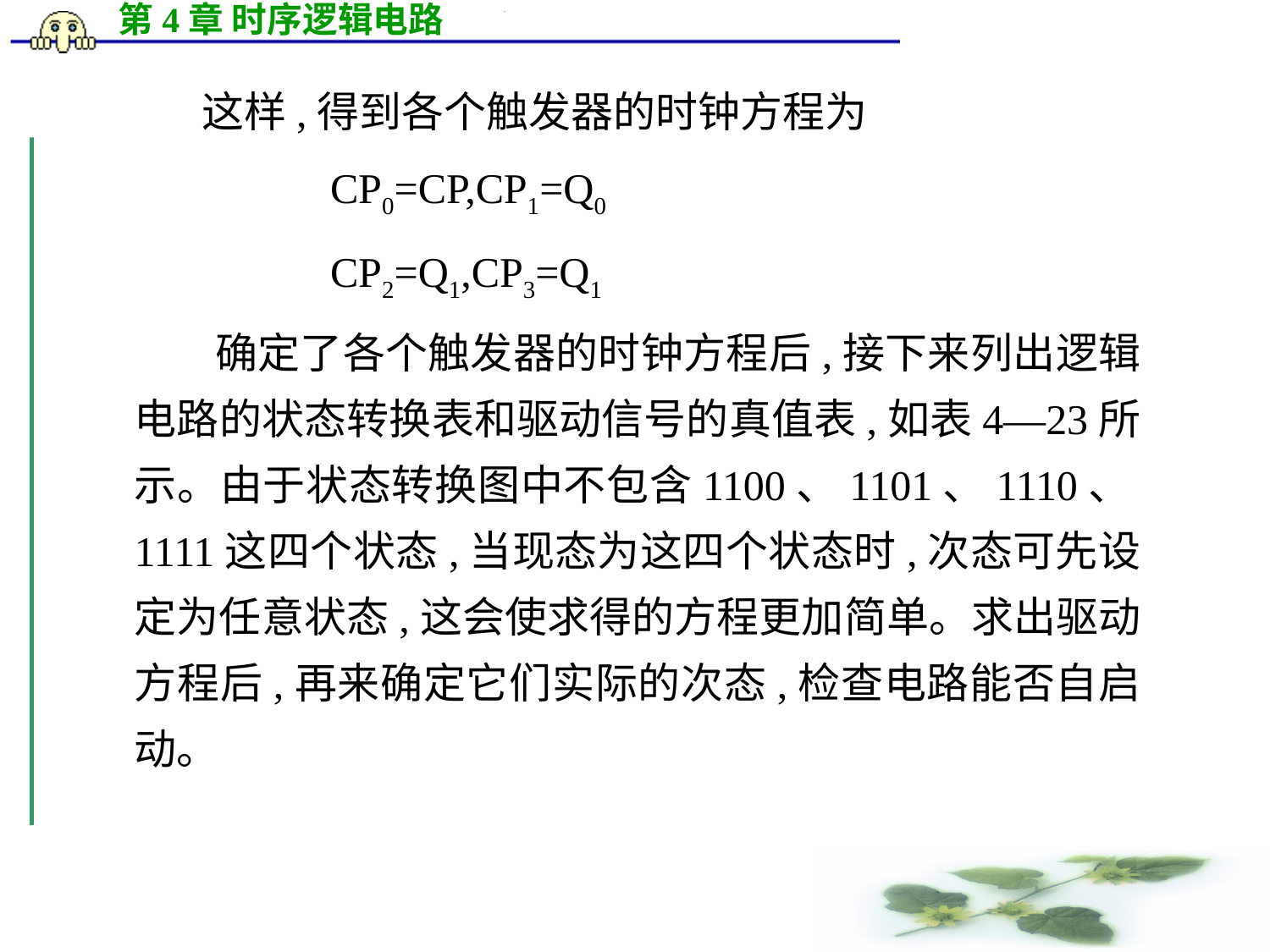

这样,得到各个触发器的时钟方程为
                       CP0=CP,CP1=Q0
                       CP2=Q1,CP3=Q1
            确定了各个触发器的时钟方程后,接下来列出逻辑电路的状态转换表和驱动信号的真值表,如表4―23所示。由于状态转换图中不包含1100、1101、1110、1111这四个状态,当现态为这四个状态时,次态可先设定为任意状态,这会使求得的方程更加简单。求出驱动方程后,再来确定它们实际的次态,检查电路能否自启动。